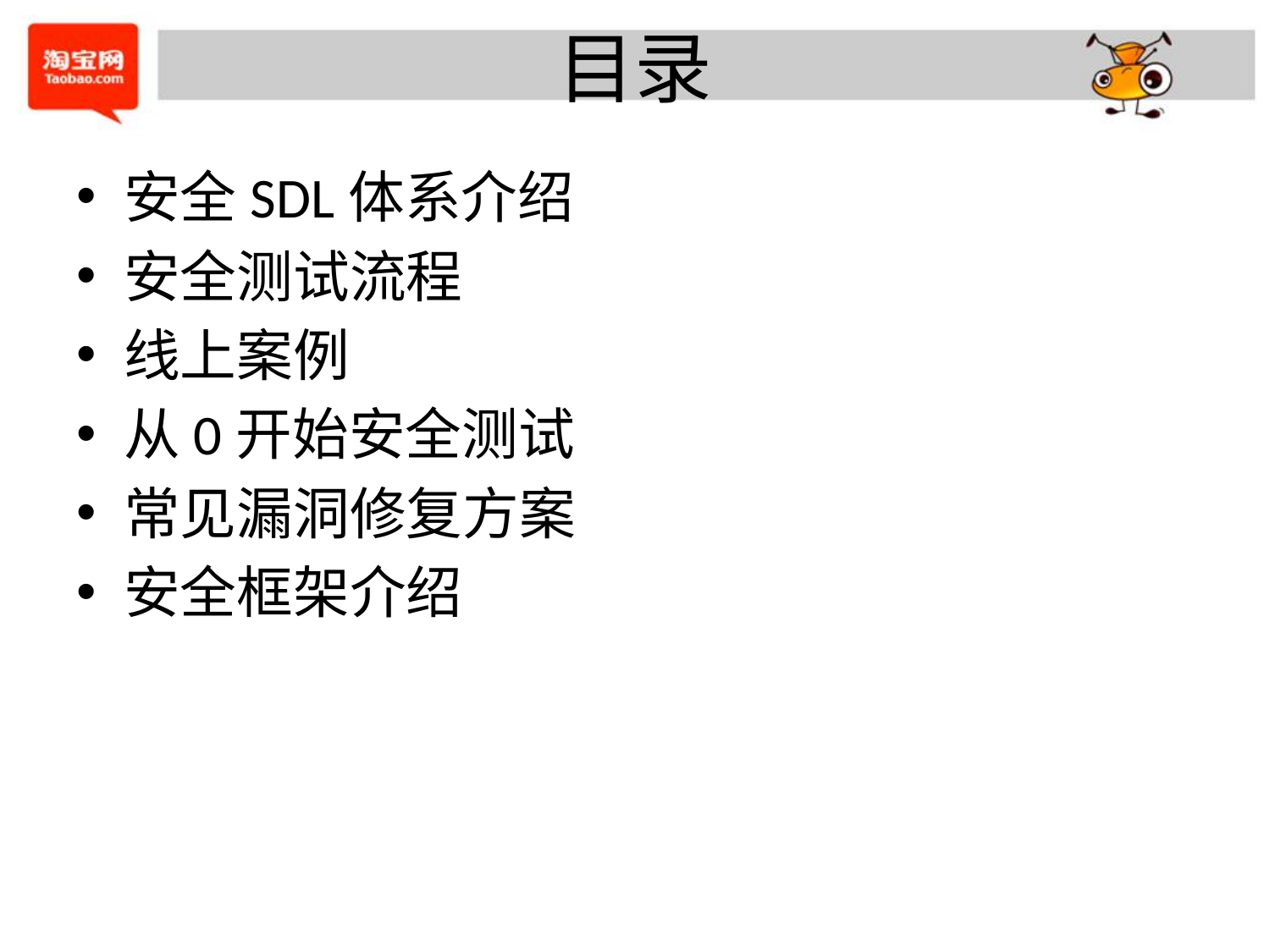

# 目录
安全SDL体系介绍
安全测试流程
线上案例
从0开始安全测试
常见漏洞修复方案
安全框架介绍